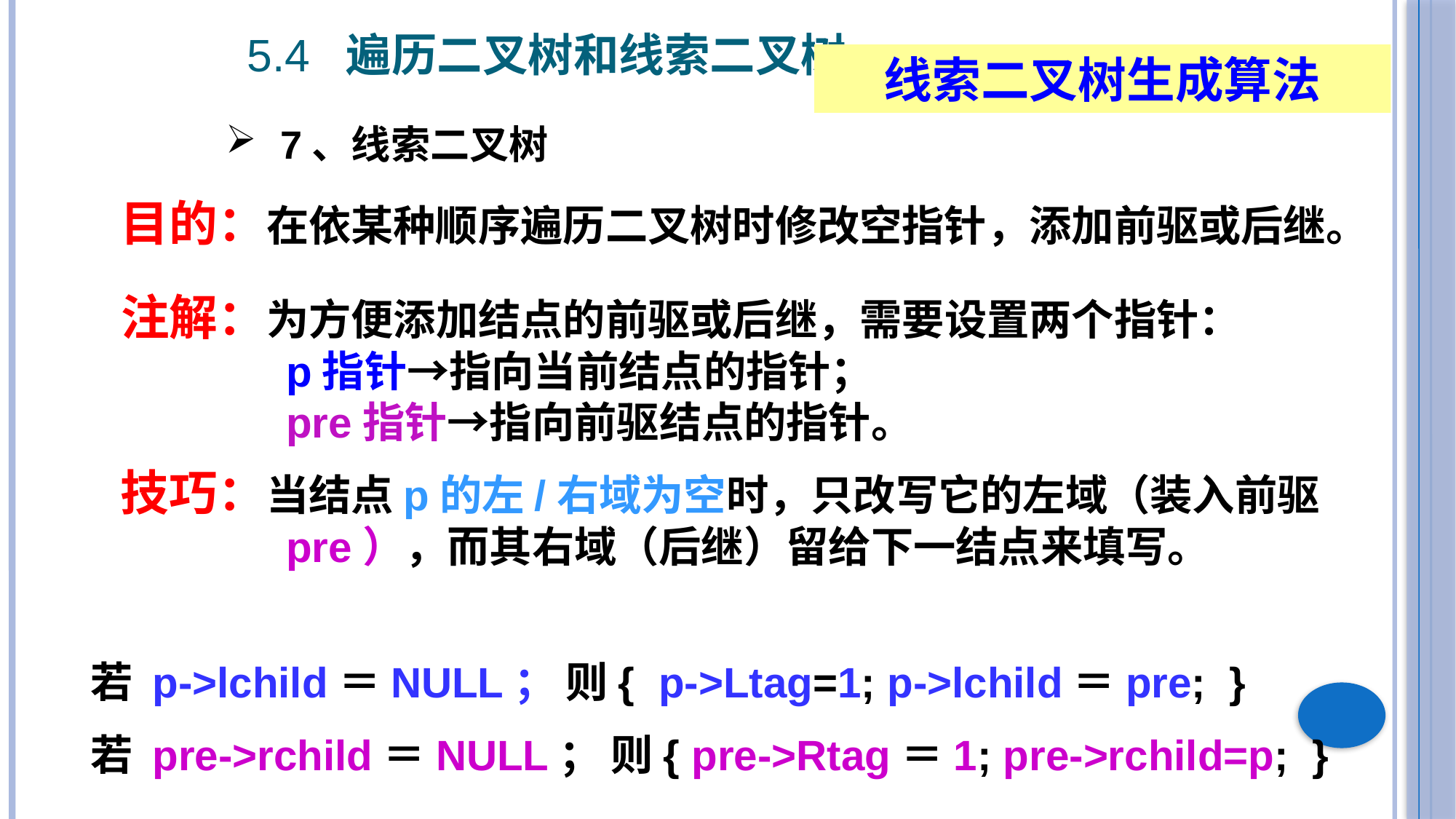

5.4  遍历二叉树和线索二叉树
线索二叉树生成算法
7、线索二叉树
目的：在依某种顺序遍历二叉树时修改空指针，添加前驱或后继。
注解：为方便添加结点的前驱或后继，需要设置两个指针：
              p指针→指向当前结点的指针；
              pre指针→指向前驱结点的指针。
技巧：当结点p的左/右域为空时，只改写它的左域（装入前驱
              pre），而其右域（后继）留给下一结点来填写。
若 p->lchild＝NULL； 则{  p->Ltag=1; p->lchild＝pre;  }
若 pre->rchild＝NULL； 则{ pre->Rtag＝1; pre->rchild=p;  }